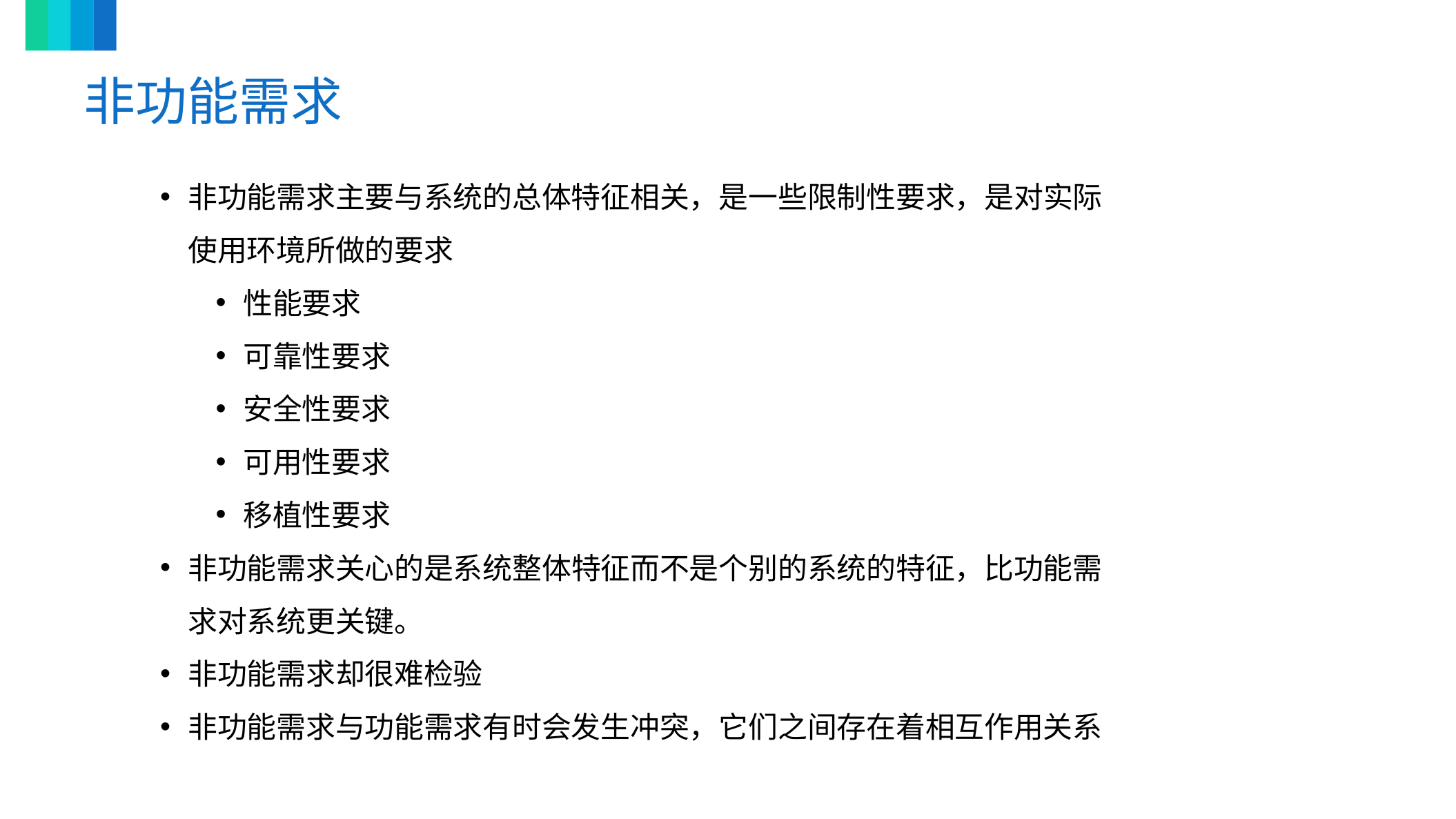

# 非功能需求
非功能需求主要与系统的总体特征相关，是一些限制性要求，是对实际使用环境所做的要求
性能要求
可靠性要求
安全性要求
可用性要求
移植性要求
非功能需求关心的是系统整体特征而不是个别的系统的特征，比功能需求对系统更关键。
非功能需求却很难检验
非功能需求与功能需求有时会发生冲突，它们之间存在着相互作用关系